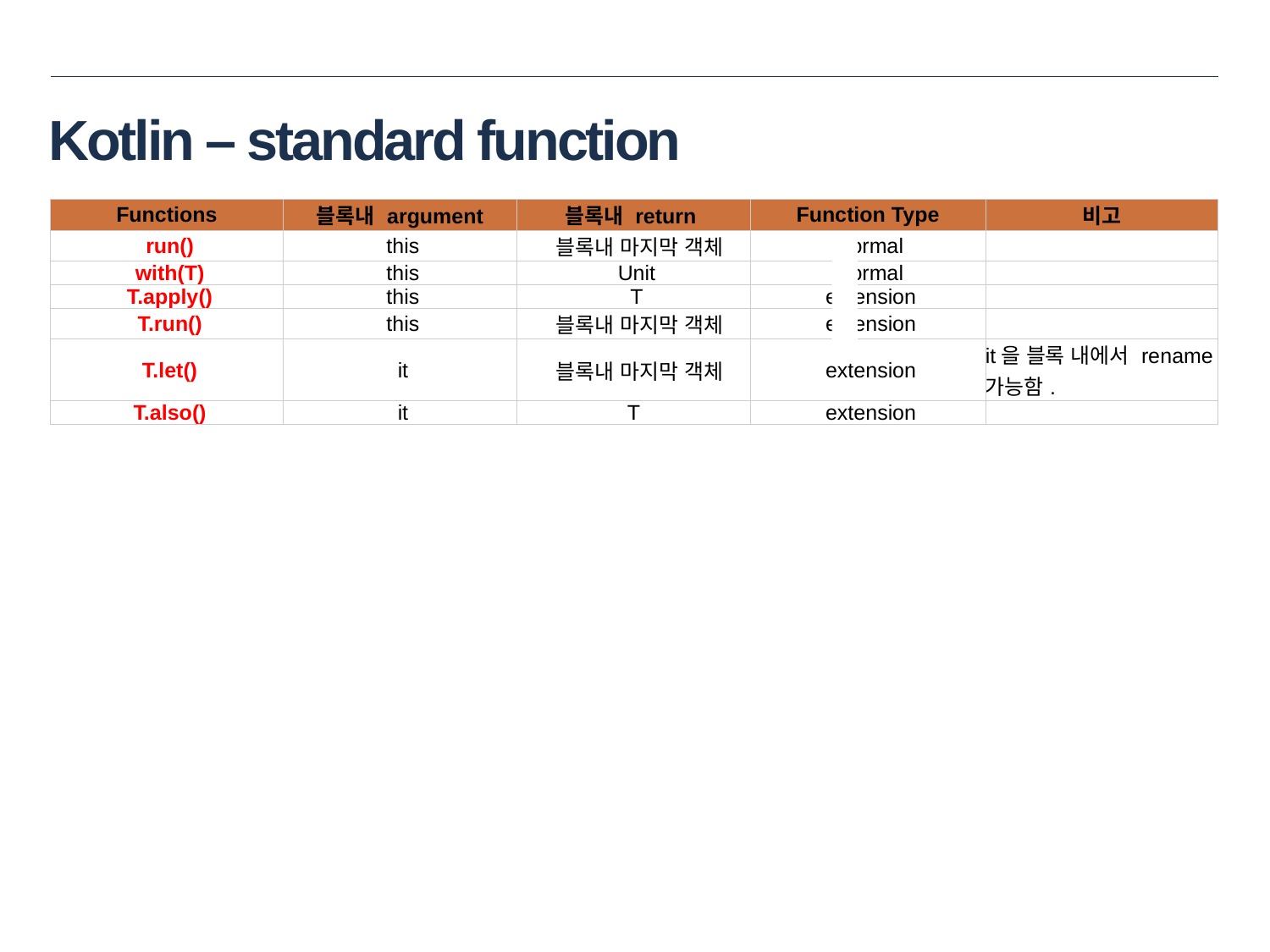

# Kotlin – standard function
| Functions | 블록내 argument | 블록내 return | Function Type | 비고 |
| --- | --- | --- | --- | --- |
| run() | this | 블록내 마지막 객체 | normal |  |
| with(T) | this | Unit | normal |  |
| T.apply() | this | T | extension |  |
| T.run() | this | 블록내 마지막 객체 | extension |  |
| T.let() | it | 블록내 마지막 객체 | extension | it을 블록 내에서 rename 가능함. |
| T.also() | it | T | extension |  |